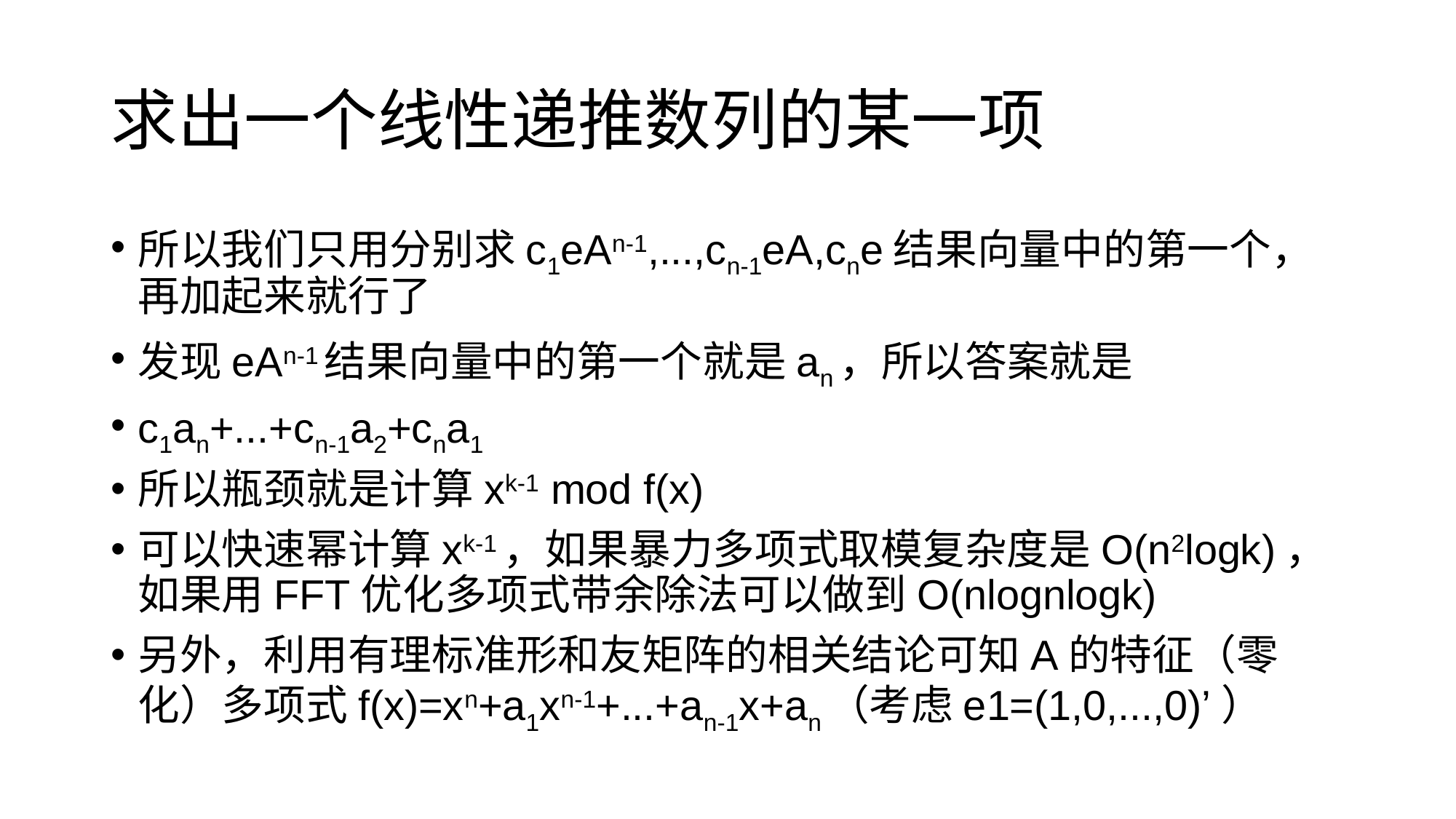

# 求出一个线性递推数列的某一项
所以我们只用分别求c1eAn-1,...,cn-1eA,cne结果向量中的第一个，再加起来就行了
发现eAn-1结果向量中的第一个就是an，所以答案就是
c1an+...+cn-1a2+cna1
所以瓶颈就是计算xk-1 mod f(x)
可以快速幂计算xk-1，如果暴力多项式取模复杂度是O(n2logk)，如果用FFT优化多项式带余除法可以做到O(nlognlogk)
另外，利用有理标准形和友矩阵的相关结论可知A的特征（零化）多项式f(x)=xn+a1xn-1+...+an-1x+an（考虑e1=(1,0,...,0)’）